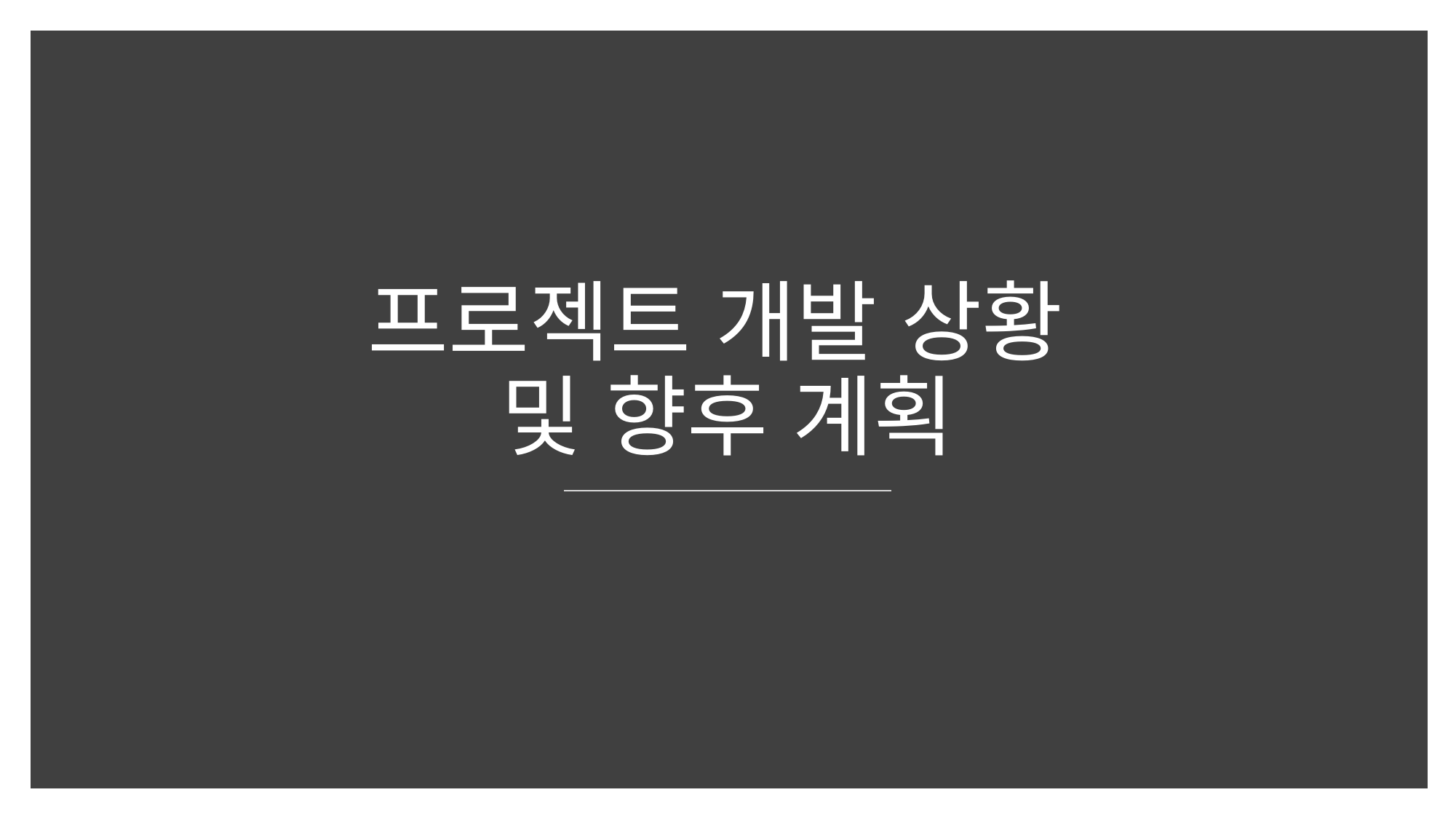

# 프로젝트 개발 상황 및 향후 계획